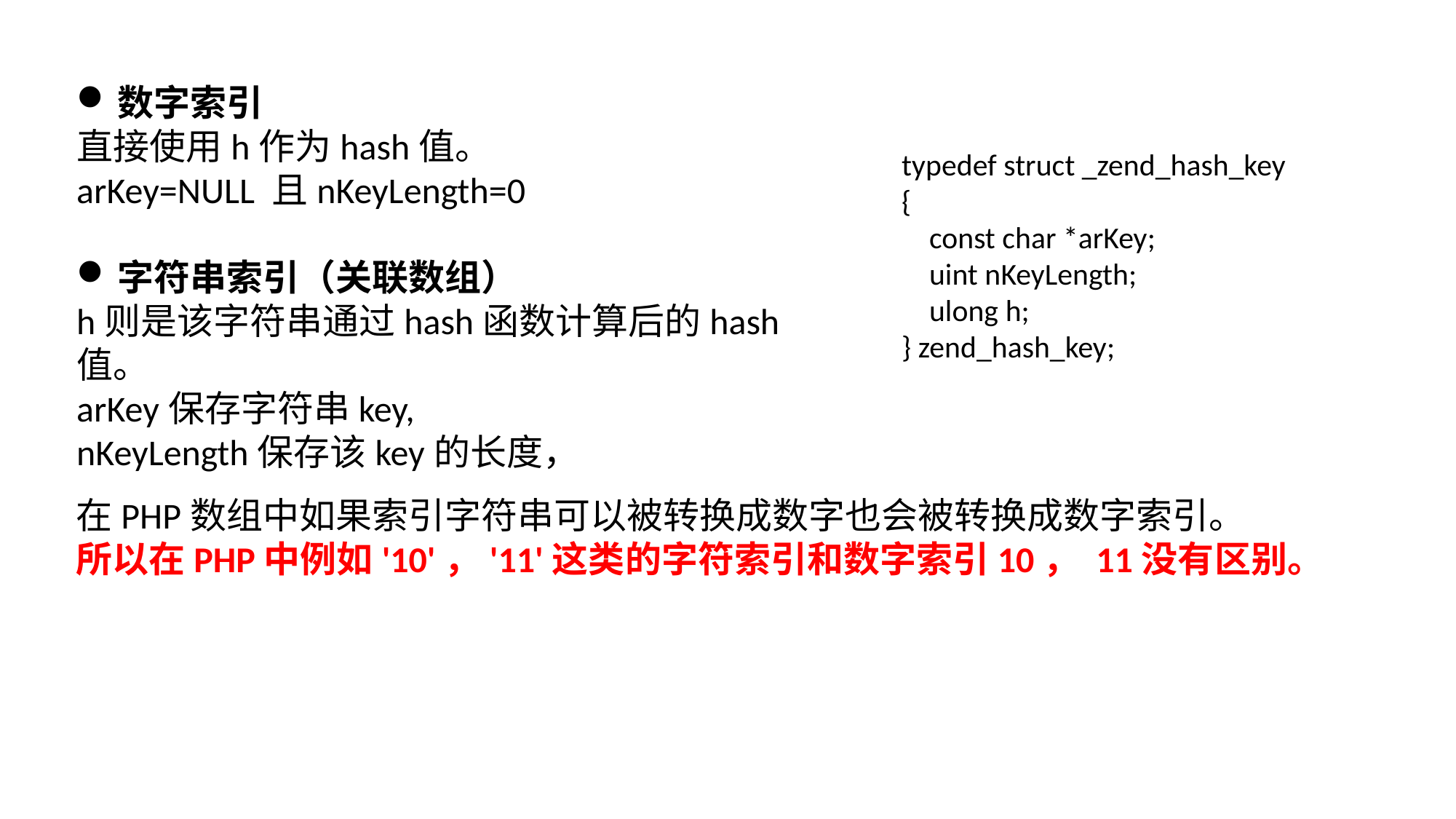

数字索引
直接使用h作为hash值。
arKey=NULL 且nKeyLength=0

字符串索引（关联数组）
h则是该字符串通过hash函数计算后的hash值。
arKey保存字符串key,
nKeyLength保存该key的长度，
typedef struct _zend_hash_key {
    const char *arKey;
    uint nKeyLength;
    ulong h;
} zend_hash_key;
在PHP数组中如果索引字符串可以被转换成数字也会被转换成数字索引。
所以在PHP中例如'10'，'11'这类的字符索引和数字索引10， 11没有区别。